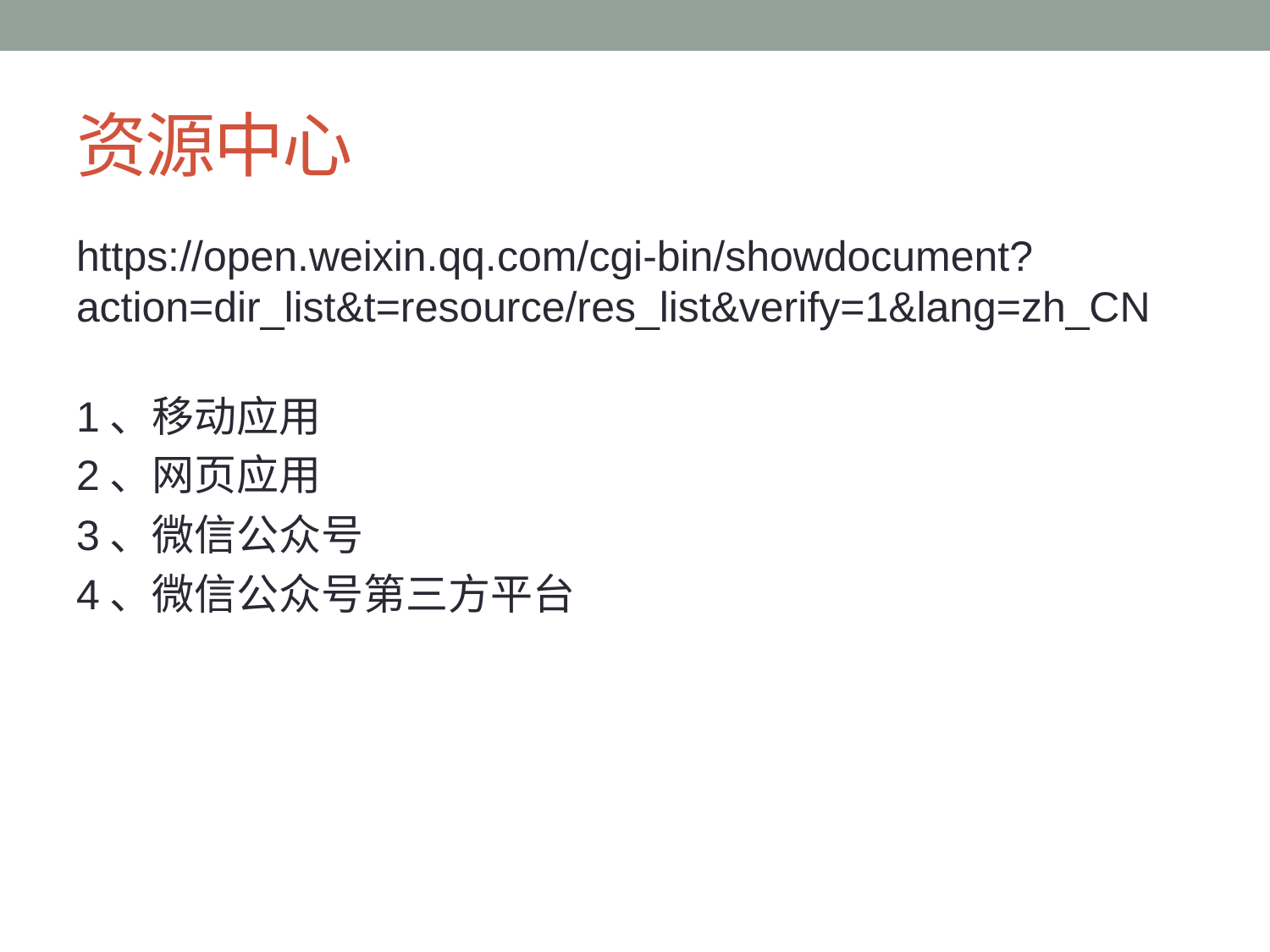

# 资源中心
https://open.weixin.qq.com/cgi-bin/showdocument?action=dir_list&t=resource/res_list&verify=1&lang=zh_CN
1、移动应用
2、网页应用
3、微信公众号
4、微信公众号第三方平台